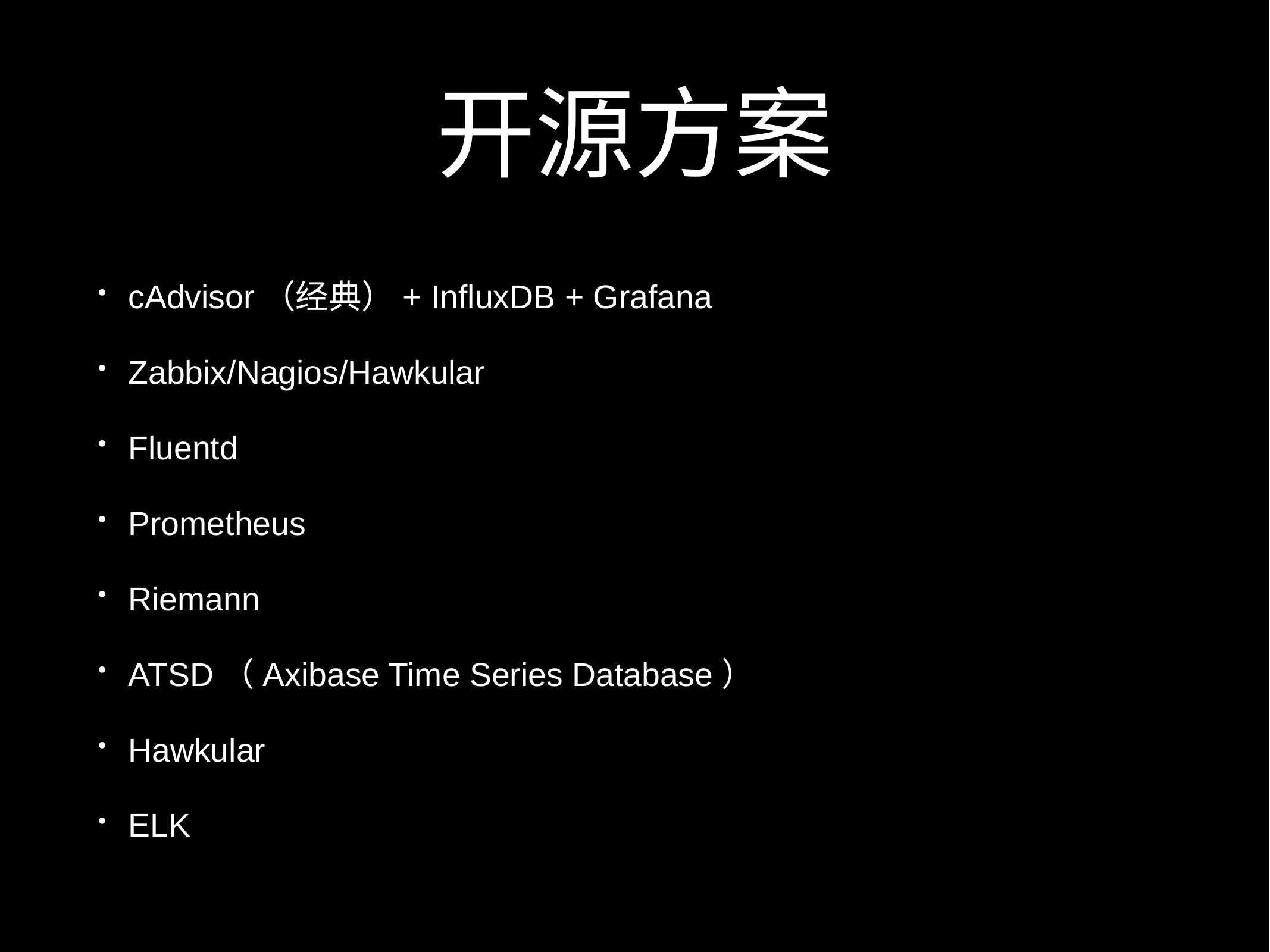

# 开源方案
cAdvisor（经典）+ InfluxDB + Grafana
Zabbix/Nagios/Hawkular
Fluentd
Prometheus
Riemann
ATSD（Axibase Time Series Database）
Hawkular
ELK